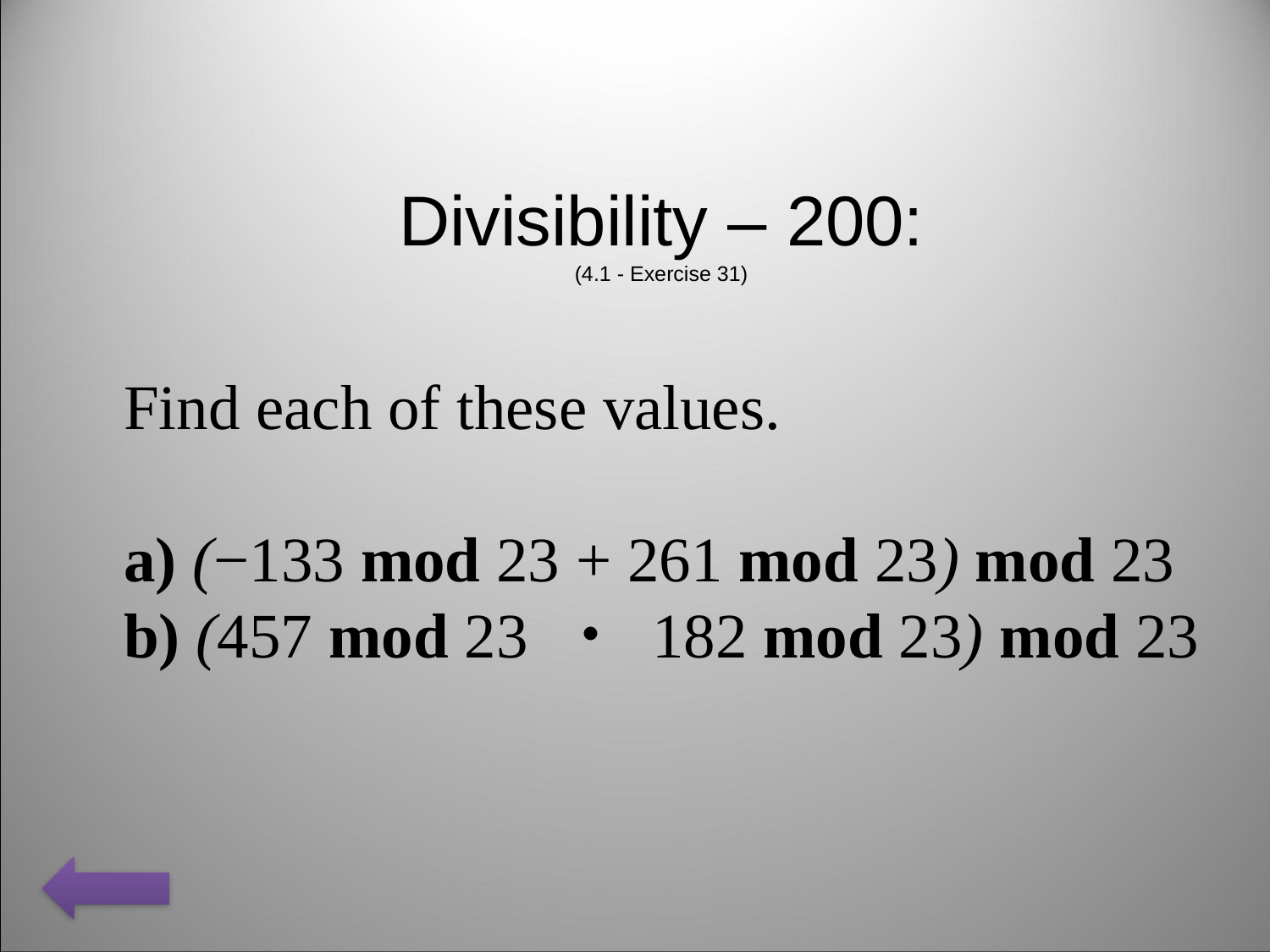

Divisibility – 200:
(4.1 - Exercise 31)
Find each of these values.

a) (−133 mod 23 + 261 mod 23) mod 23
b) (457 mod 23 ・ 182 mod 23) mod 23